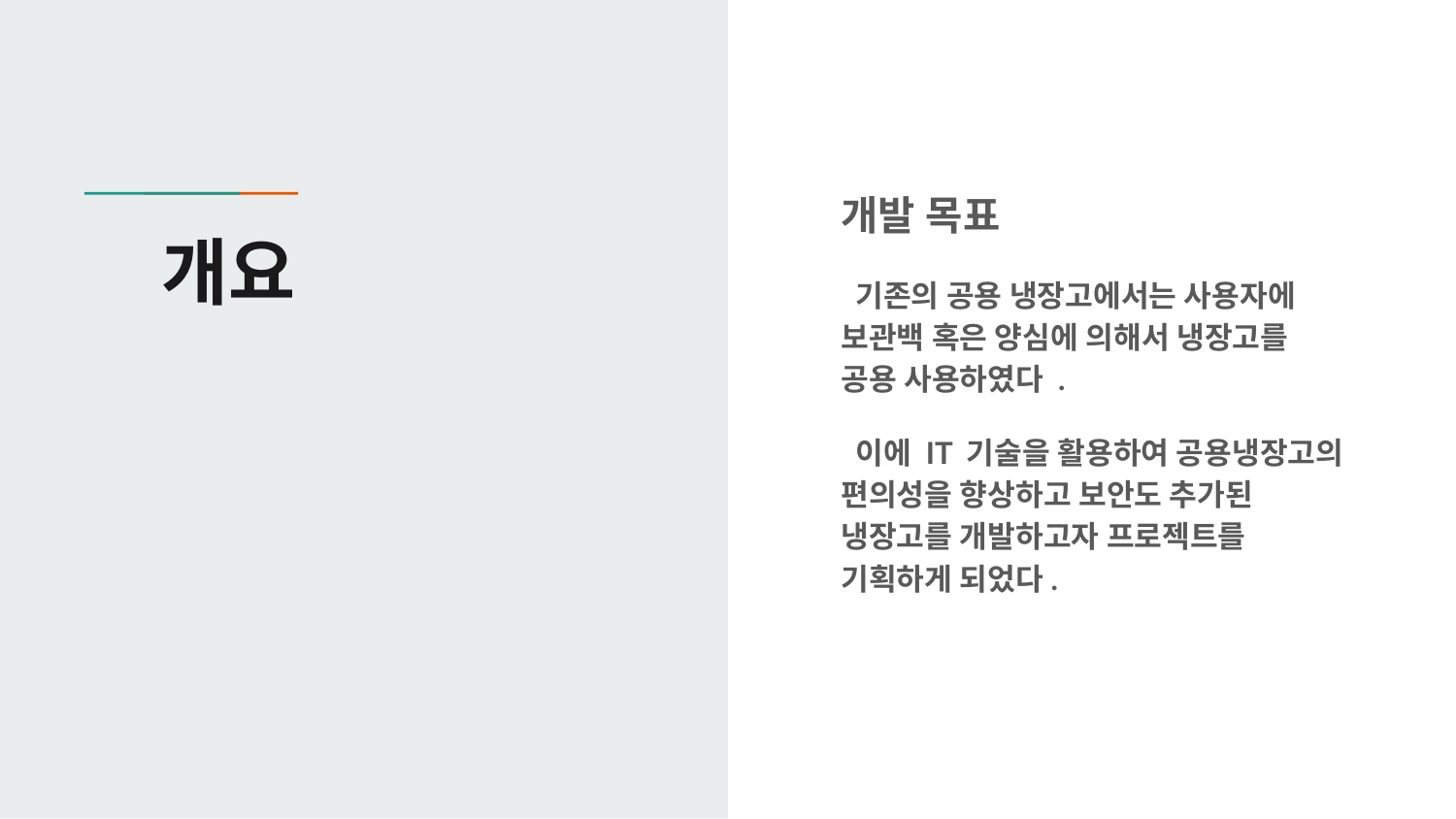

개발 목표
 기존의 공용 냉장고에서는 사용자에 보관백 혹은 양심에 의해서 냉장고를 공용 사용하였다 .
 이에 IT 기술을 활용하여 공용냉장고의 편의성을 향상하고 보안도 추가된 냉장고를 개발하고자 프로젝트를 기획하게 되었다.

# 개요